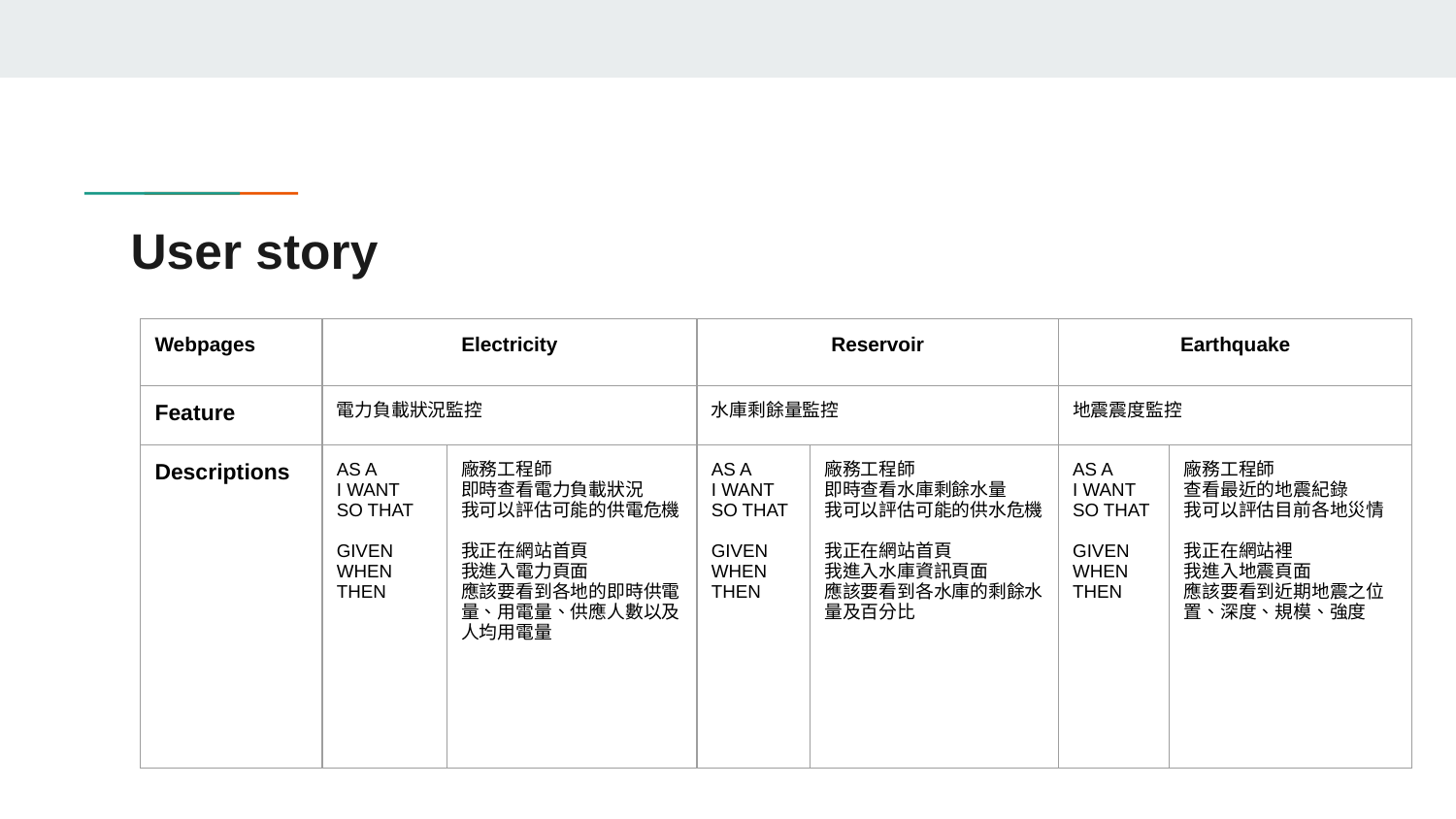

# User story
| Webpages | Electricity |  | Reservoir |  | Earthquake |  |
| --- | --- | --- | --- | --- | --- | --- |
| Feature | 電力負載狀況監控 |  | 水庫剩餘量監控 |  | 地震震度監控 |  |
| Descriptions | AS A I WANT SO THAT GIVEN WHEN THEN | 廠務工程師 即時查看電力負載狀況 我可以評估可能的供電危機 我正在網站首頁 我進入電力頁面 應該要看到各地的即時供電量、用電量、供應人數以及人均用電量 | AS A I WANT SO THAT GIVEN WHEN THEN | 廠務工程師 即時查看水庫剩餘水量 我可以評估可能的供水危機 我正在網站首頁 我進入水庫資訊頁面 應該要看到各水庫的剩餘水量及百分比 | AS A I WANT SO THAT GIVEN WHEN THEN | 廠務工程師 查看最近的地震紀錄 我可以評估目前各地災情 我正在網站裡 我進入地震頁面 應該要看到近期地震之位置、深度、規模、強度 |